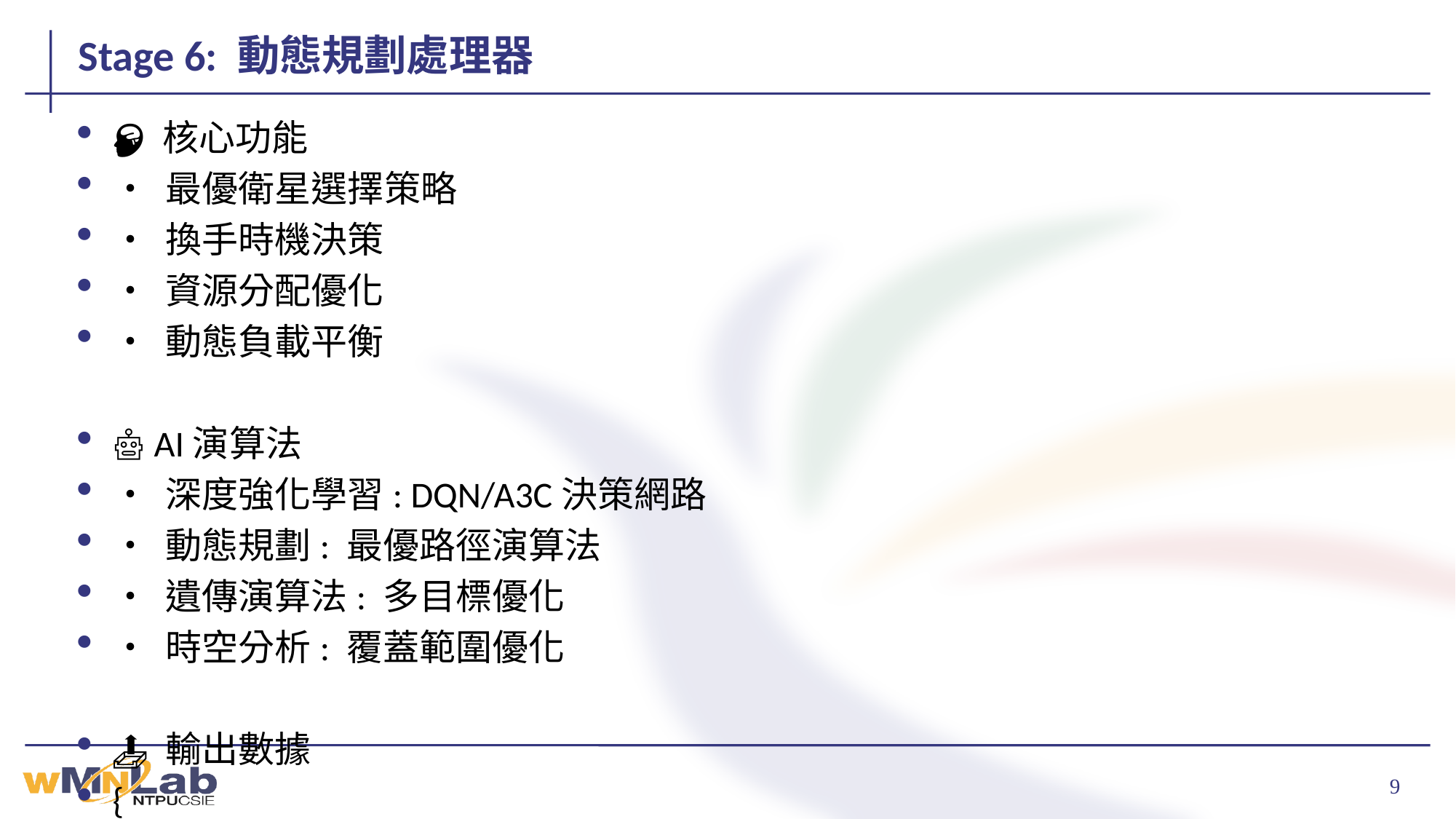

# Stage 6: 動態規劃處理器
🧠 核心功能
• 最優衛星選擇策略
• 換手時機決策
• 資源分配優化
• 動態負載平衡

🤖 AI演算法
• 深度強化學習: DQN/A3C決策網路
• 動態規劃: 最優路徑演算法
• 遺傳演算法: 多目標優化
• 時空分析: 覆蓋範圍優化

📤 輸出數據
{
  "selected_satellites": [...],
  "handover_schedule": [...],
  "resource_allocation": {...},
  "performance_prediction": {...}
}

🎯 性能指標: 最優通訊決策與資源配置